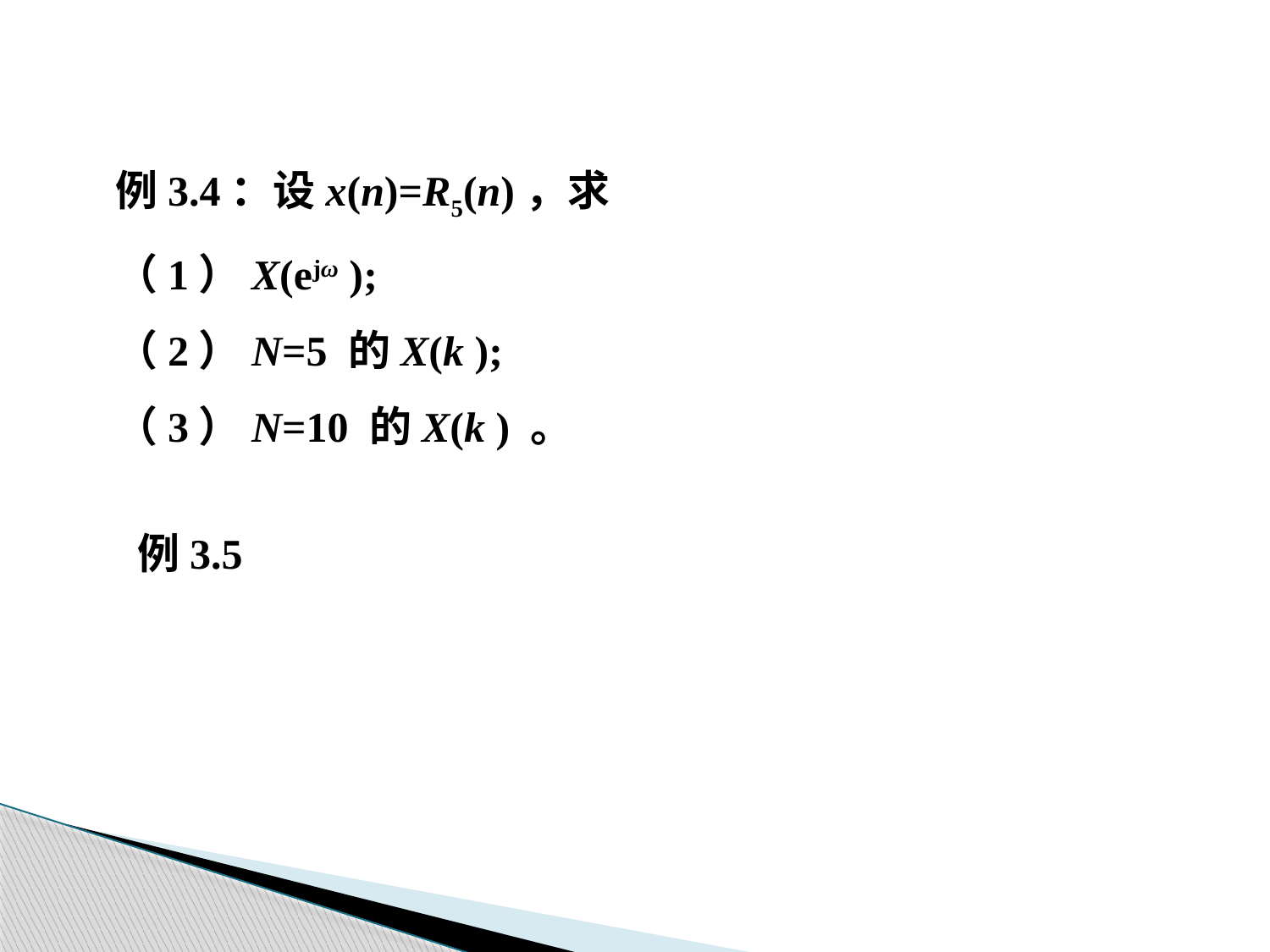

例3.4：设x(n)=R5(n)，求
（1）X(ejω );
（2）N=5 的X(k );
（3）N=10 的X(k ) 。
例3.5